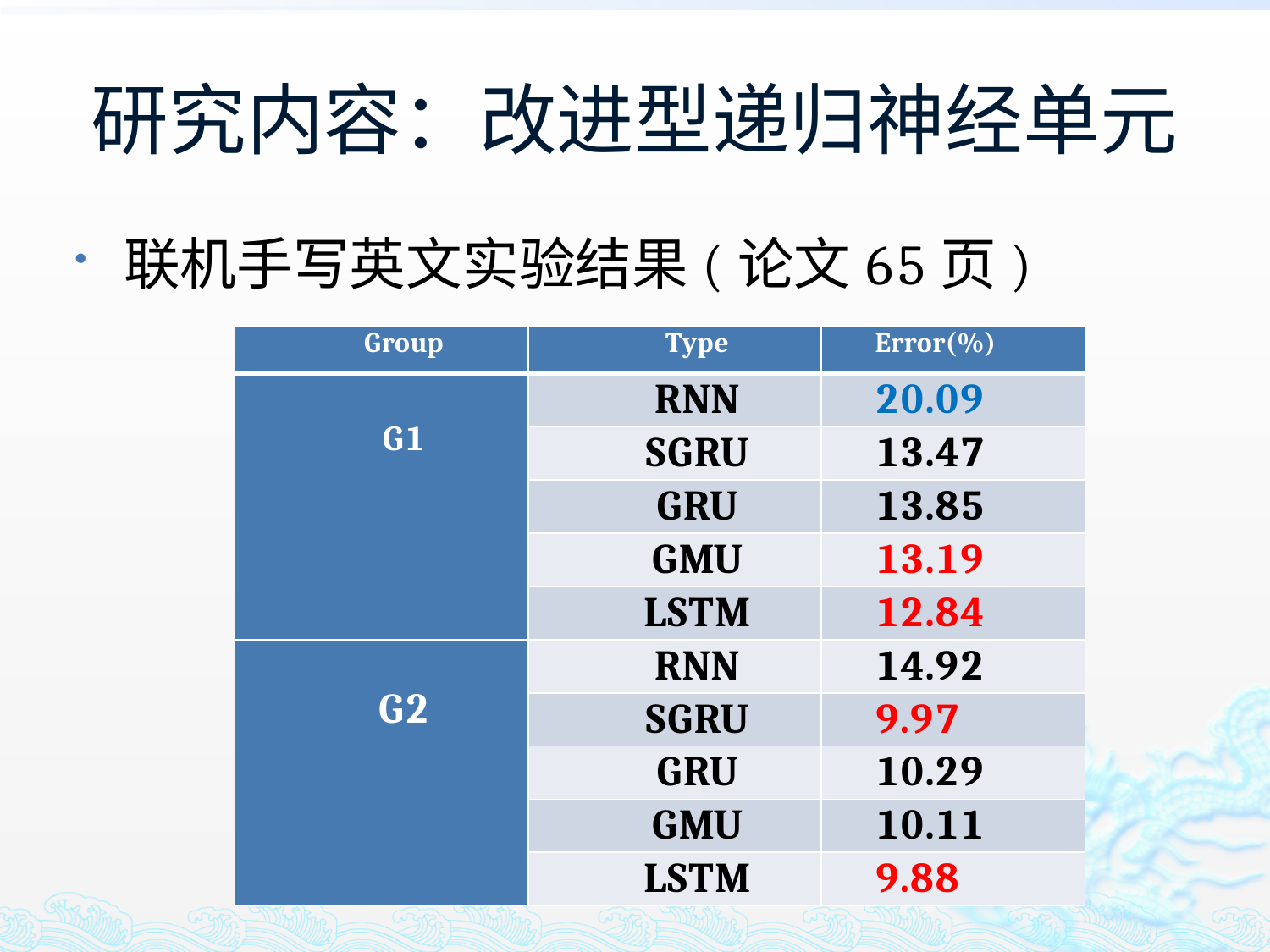

# 研究内容：改进型递归神经单元
联机手写英文实验结果(论文65页)
| Group | Type | Error(%) |
| --- | --- | --- |
| G1 | RNN | 20.09 |
|  | SGRU | 13.47 |
|  | GRU | 13.85 |
|  | GMU | 13.19 |
|  | LSTM | 12.84 |
| G2 | RNN | 14.92 |
|  | SGRU | 9.97 |
|  | GRU | 10.29 |
|  | GMU | 10.11 |
|  | LSTM | 9.88 |